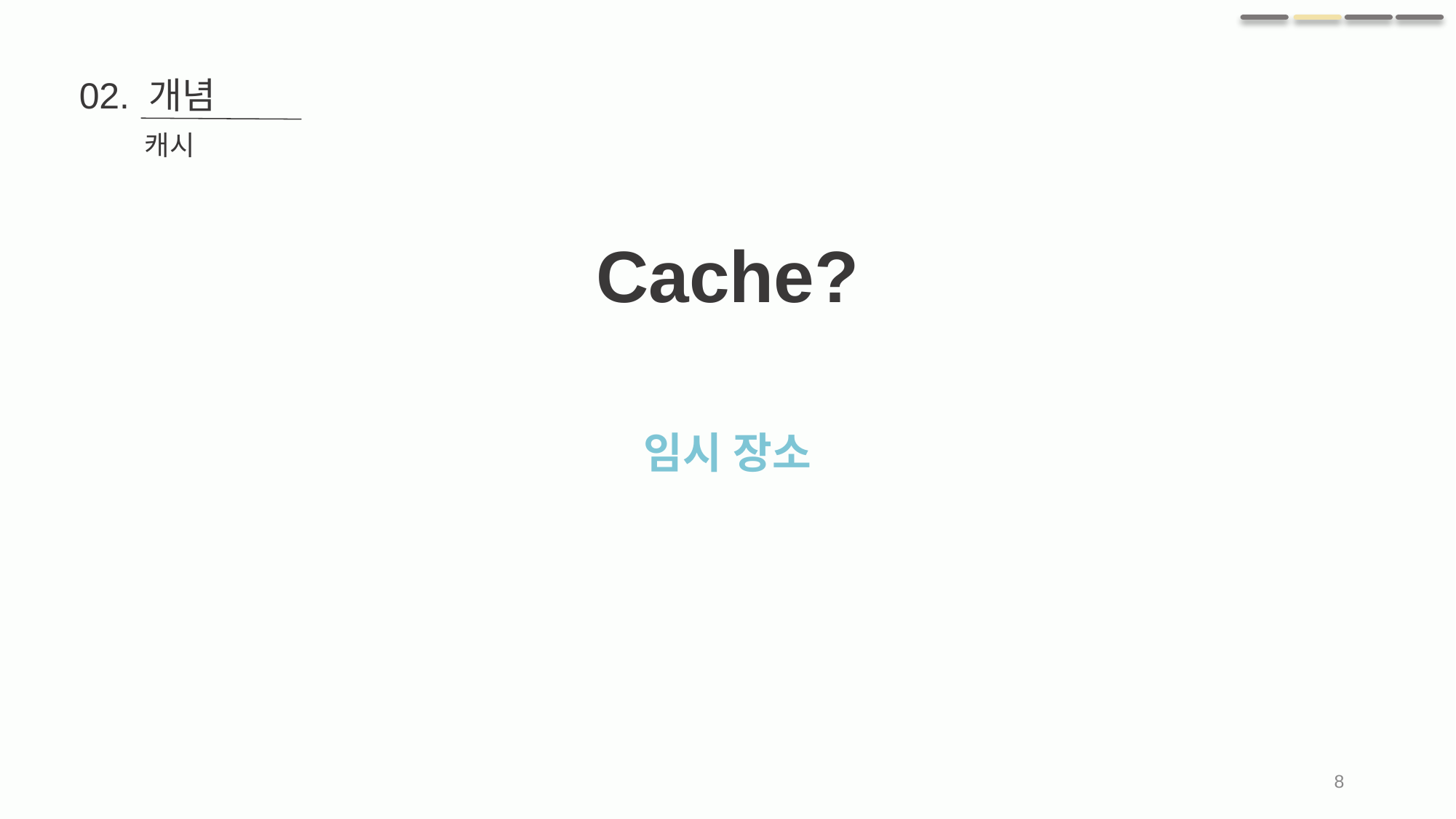

02. 개념
캐시
Cache?
임시 장소
8